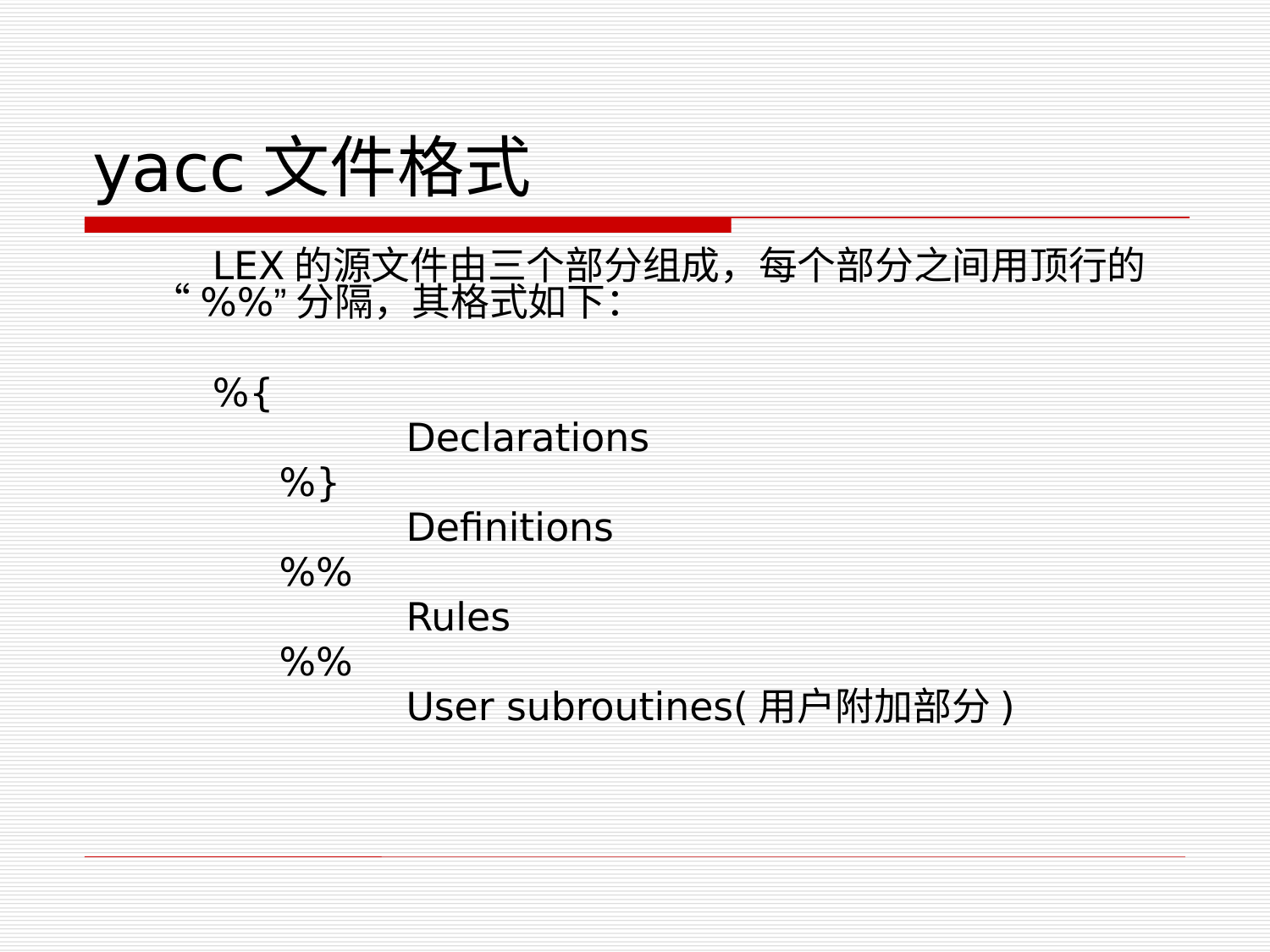

# yacc文件格式
　　　LEX的源文件由三个部分组成，每个部分之间用顶行的“%%”分隔，其格式如下：

　　　%{
			Declarations
		%}
			Definitions
		%%
			Rules
		%%
			User subroutines(用户附加部分)